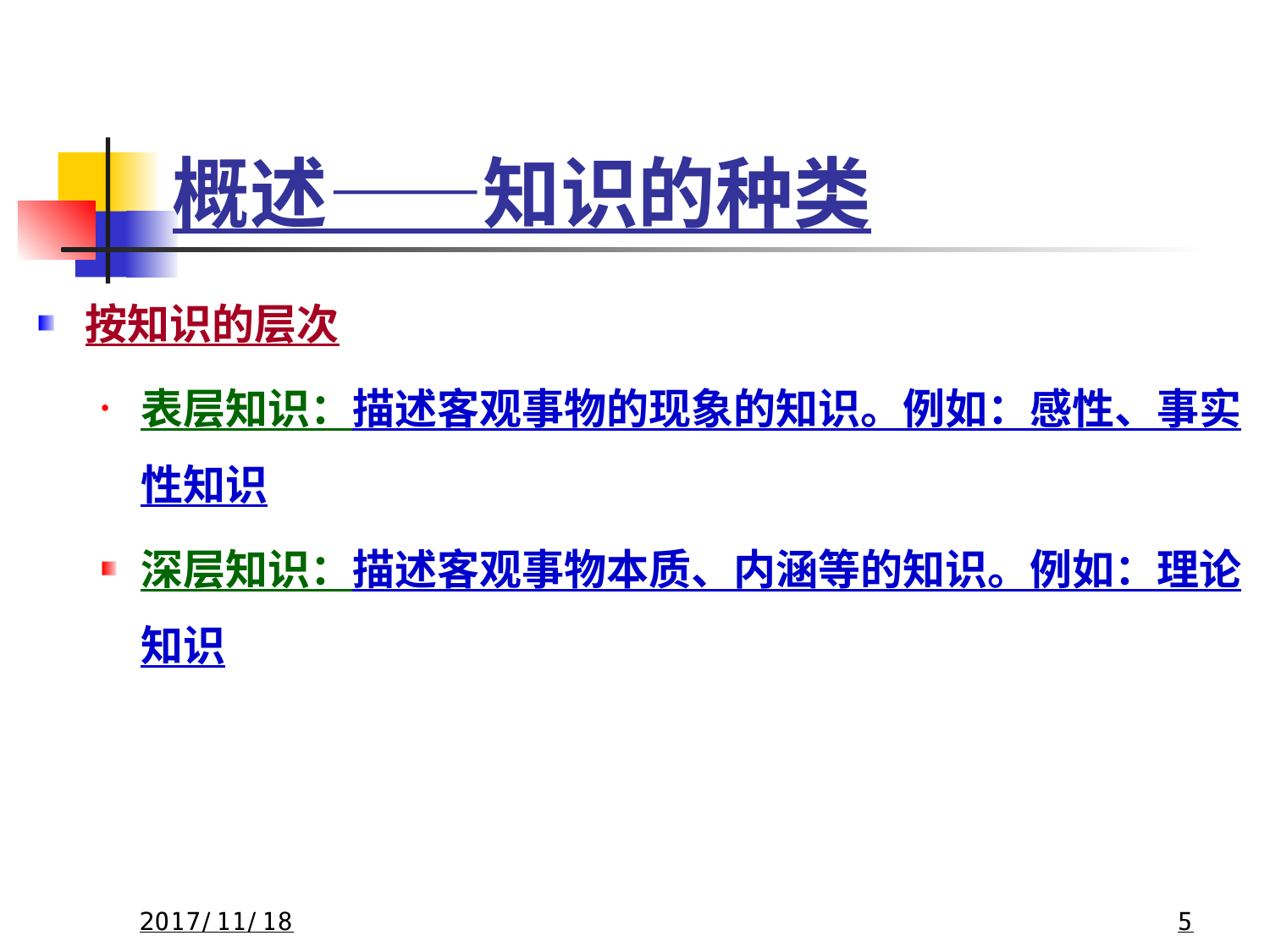

# 概述——知识的种类
按知识的层次
表层知识：描述客观事物的现象的知识。例如：感性、事实性知识
深层知识：描述客观事物本质、内涵等的知识。例如：理论知识
2017/11/18
5